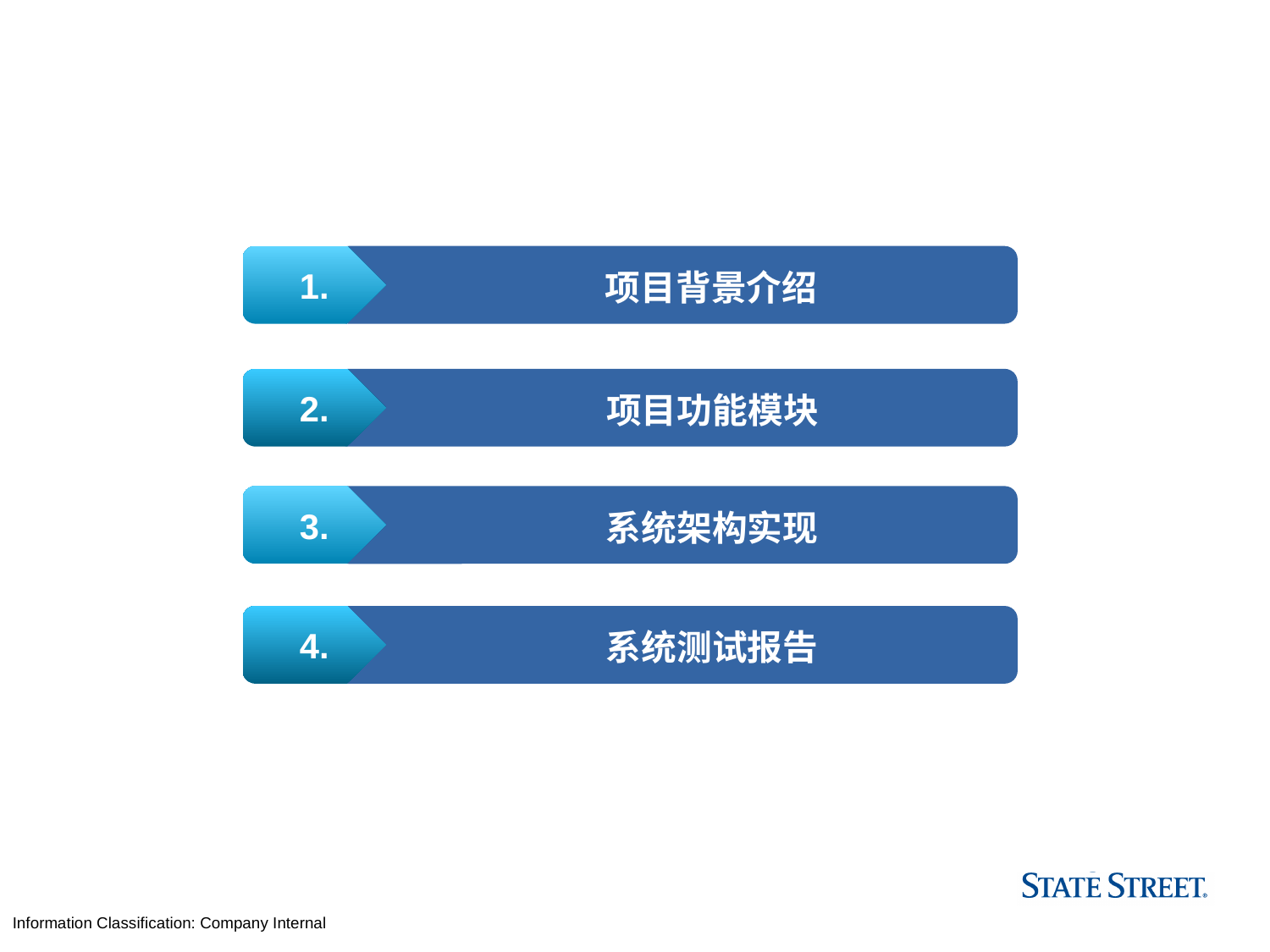

1.

项目背景介绍
2.

项目功能模块
3.

系统架构实现
4.

系统测试报告